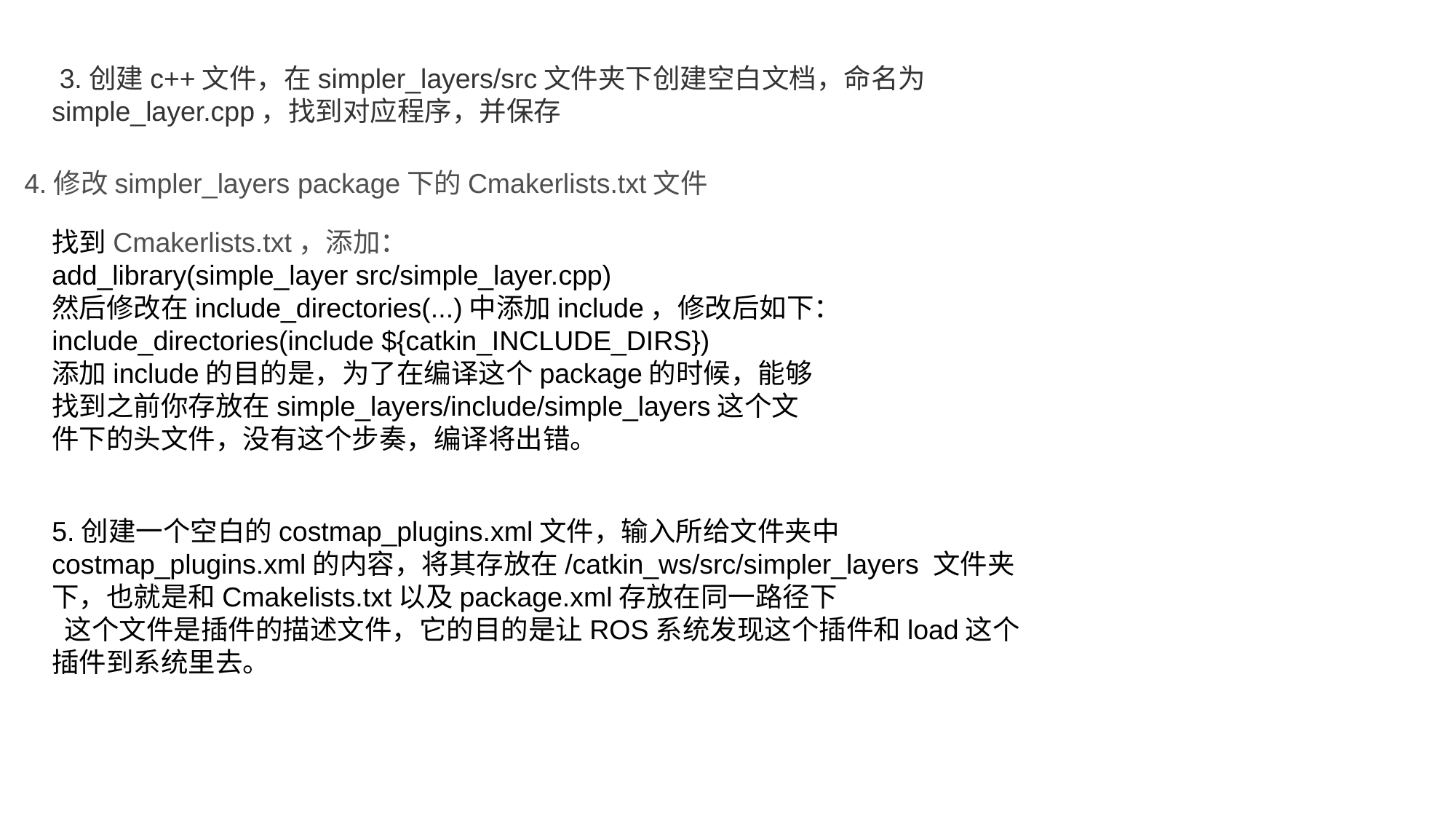

3.创建c++文件，在simpler_layers/src文件夹下创建空白文档，命名为simple_layer.cpp，找到对应程序，并保存
 4.修改simpler_layers package下的Cmakerlists.txt文件
找到Cmakerlists.txt，添加：
add_library(simple_layer src/simple_layer.cpp)
然后修改在include_directories(...)中添加include，修改后如下：
include_directories(include ${catkin_INCLUDE_DIRS})
添加include的目的是，为了在编译这个package的时候，能够找到之前你存放在simple_layers/include/simple_layers这个文件下的头文件，没有这个步奏，编译将出错。
5.创建一个空白的costmap_plugins.xml文件，输入所给文件夹中costmap_plugins.xml的内容，将其存放在/catkin_ws/src/simpler_layers 文件夹下，也就是和Cmakelists.txt以及package.xml存放在同一路径下
 这个文件是插件的描述文件，它的目的是让ROS系统发现这个插件和load这个插件到系统里去。